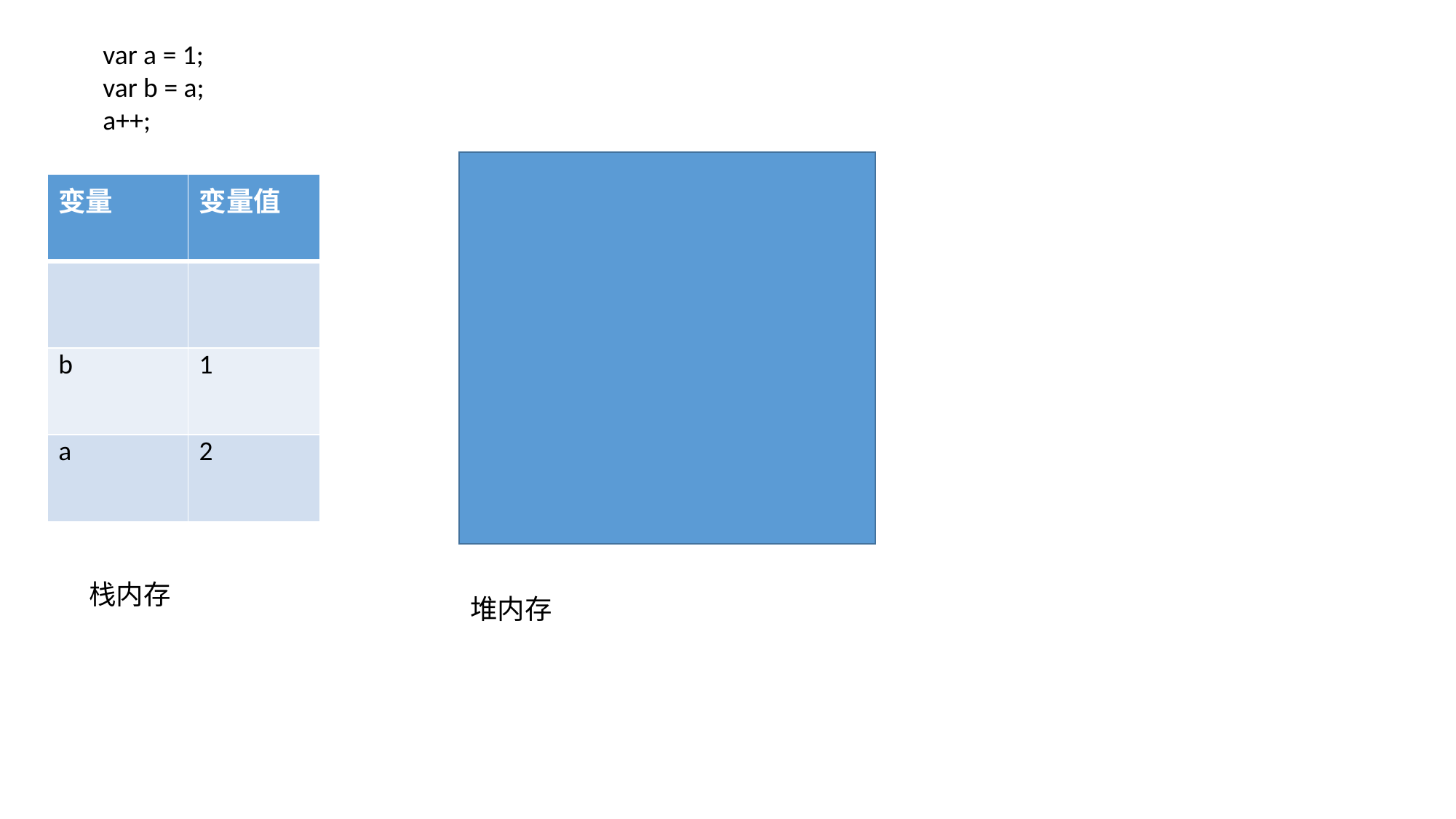

var a = 1;
var b = a;
a++;

| 变量 | 变量值 |
| --- | --- |
|  |  |
| b | 1 |
| a | 2 |
栈内存
堆内存